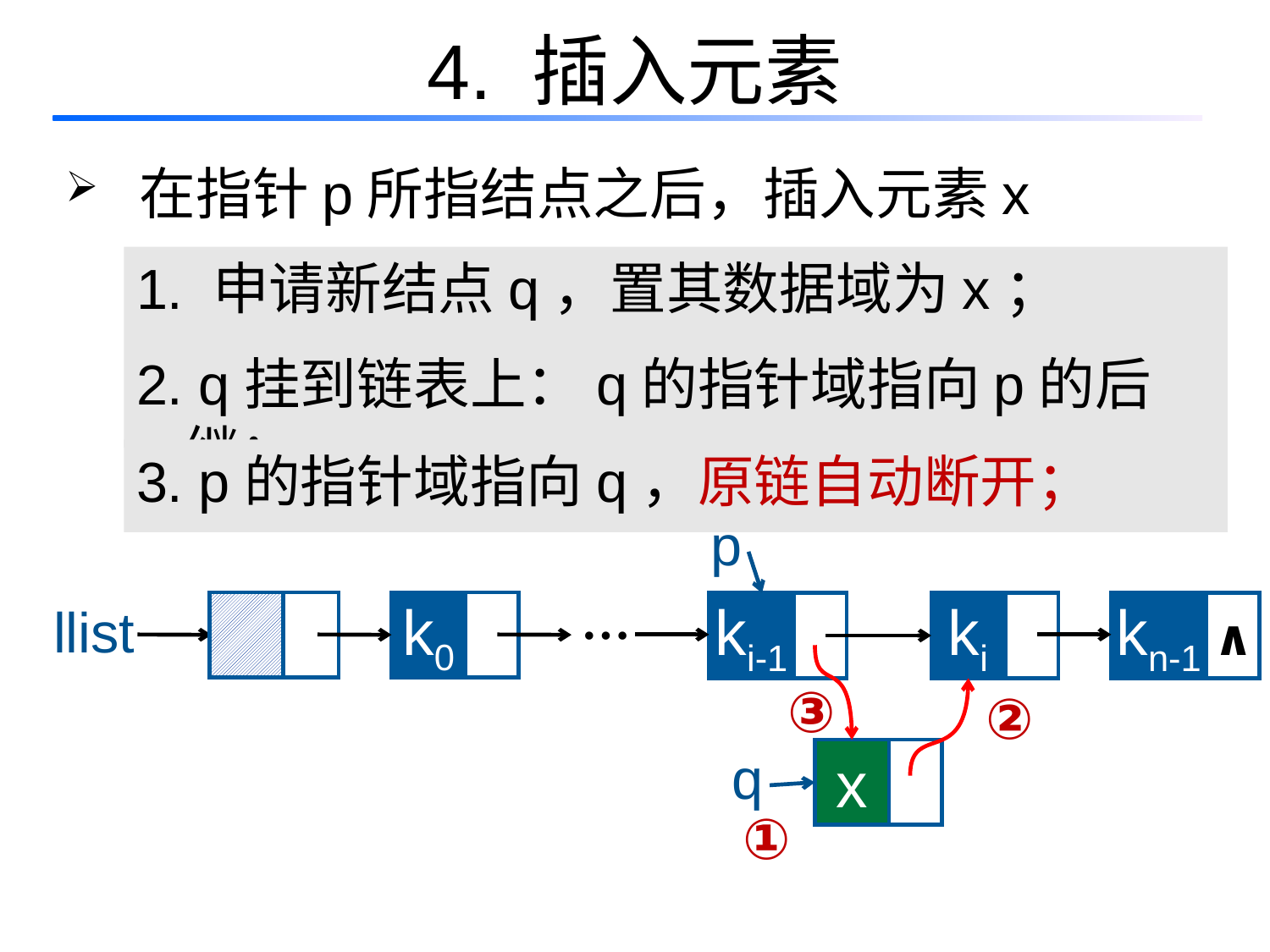

# 4. 插入元素

 在指针p所指结点之后，插入元素x
1. 申请新结点q，置其数据域为x；
2. q挂到链表上：q的指针域指向p的后继；
3. p的指针域指向q，原链自动断开；
p
…
llist

k0

ki-1

ki

kn-1
 ∧
③
②
x

q
①